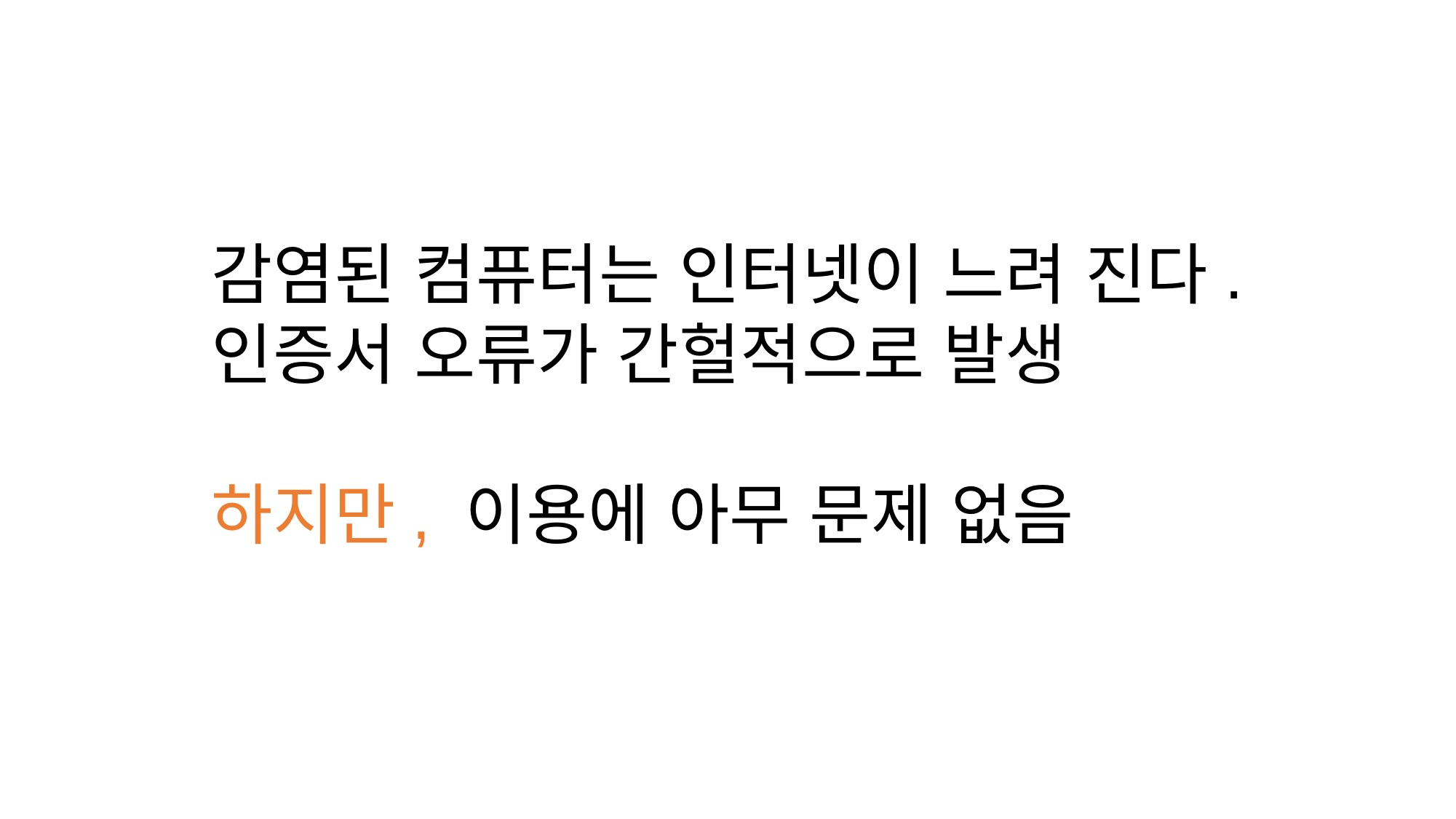

감염된 컴퓨터는 인터넷이 느려 진다.
인증서 오류가 간헐적으로 발생

하지만, 이용에 아무 문제 없음